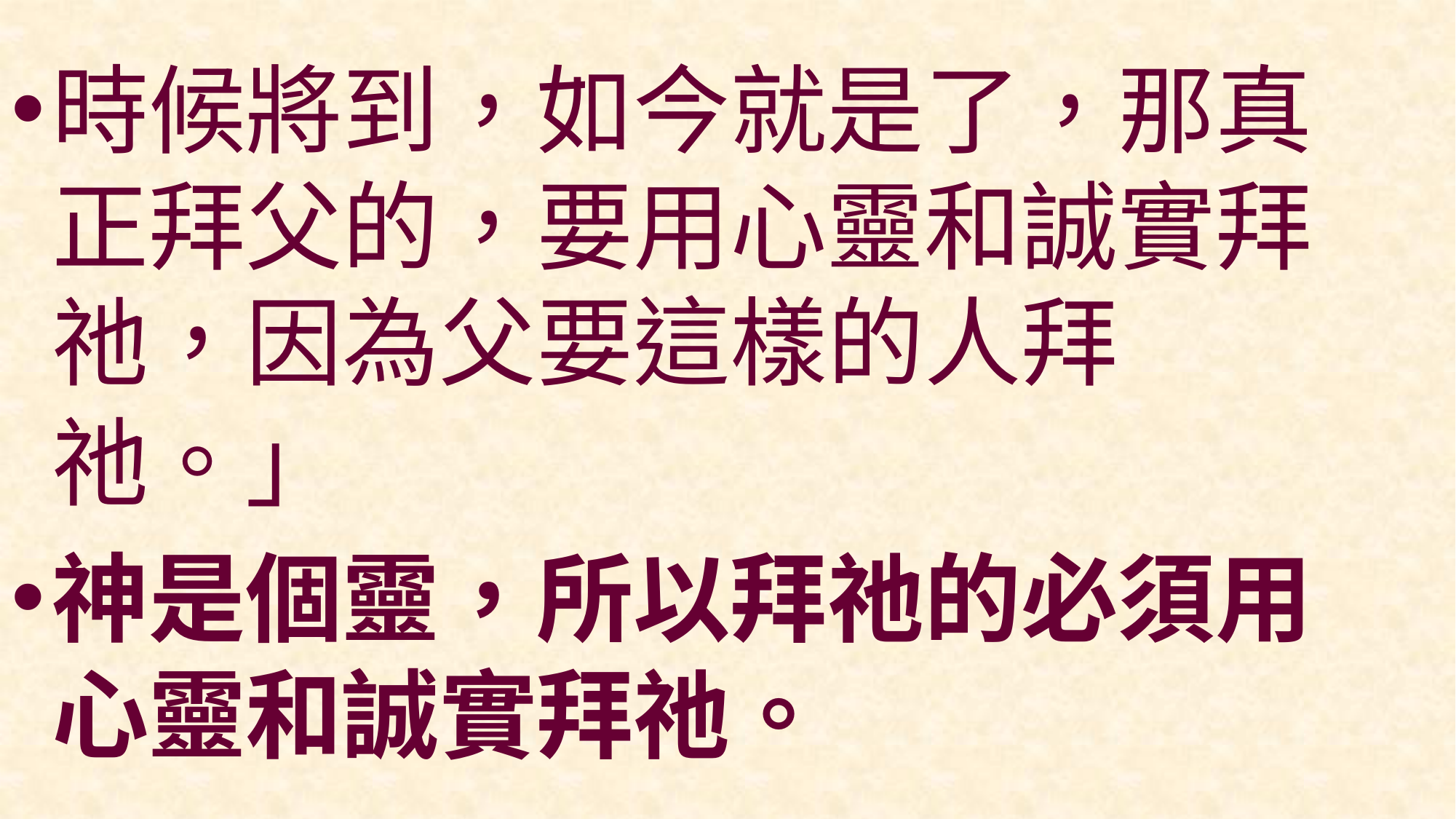

時候將到，如今就是了，那真正拜父的，要用心靈和誠實拜祂，因為父要這樣的人拜祂。」
神是個靈，所以拜祂的必須用心靈和誠實拜祂。